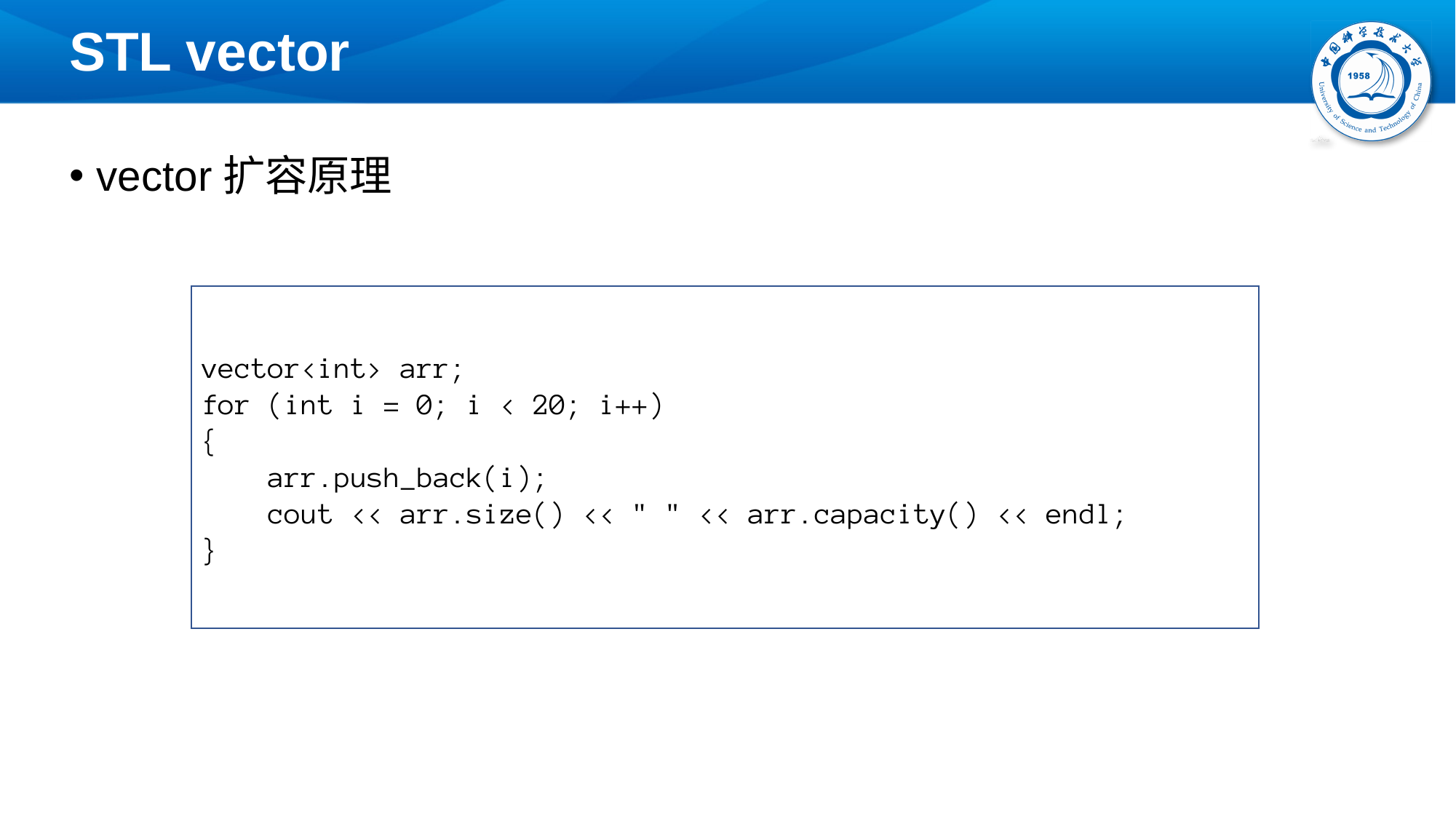

# STL vector
vector扩容原理

vector<int> arr;
for (int i = 0; i < 20; i++)
{
    arr.push_back(i);
    cout << arr.size() << " " << arr.capacity() << endl;
}